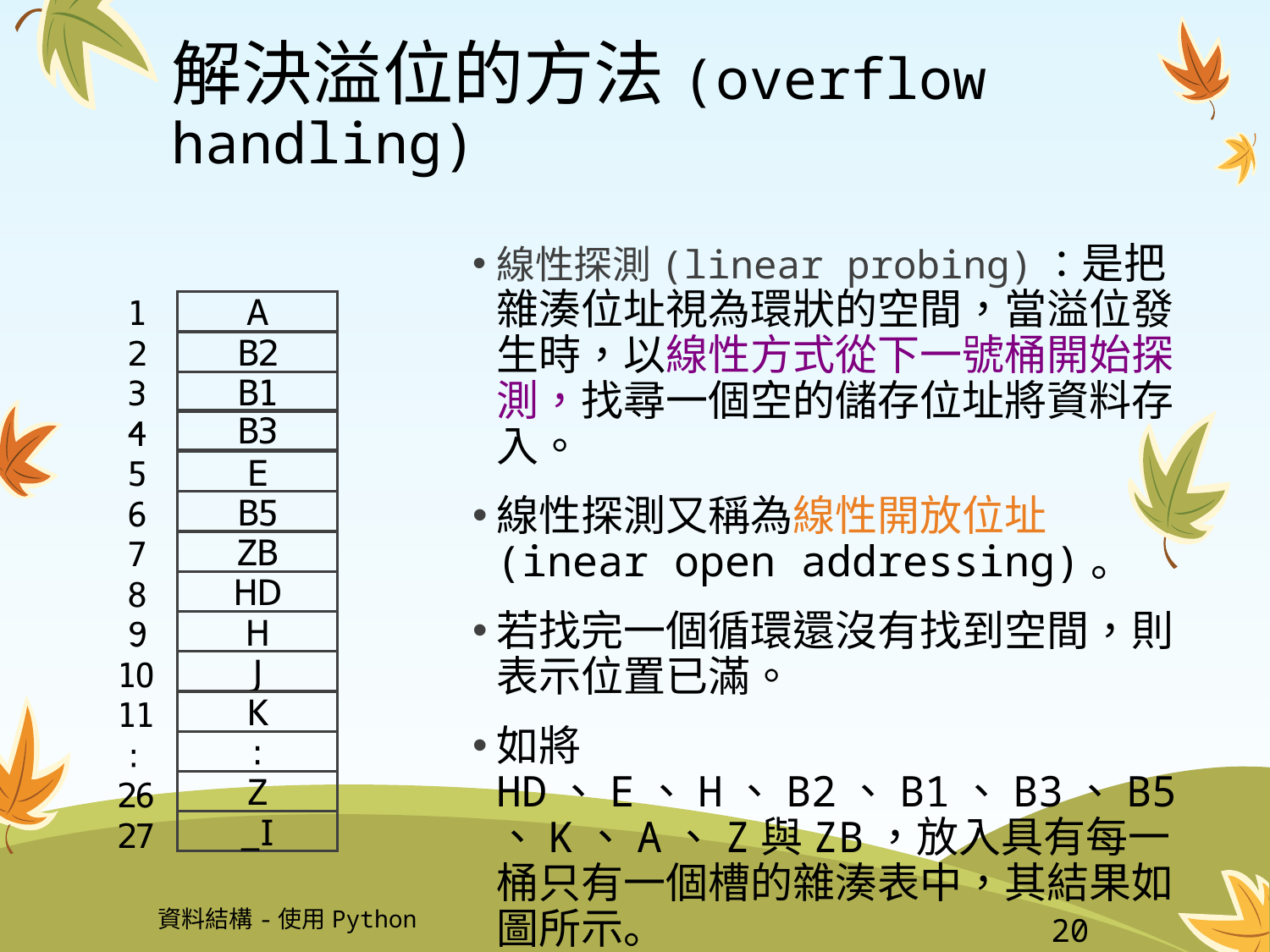

# 解決溢位的方法(overflow handling)
線性探測(linear probing)：是把雜湊位址視為環狀的空間，當溢位發生時，以線性方式從下一號桶開始探測，找尋一個空的儲存位址將資料存入。
線性探測又稱為線性開放位址(inear open addressing)。
若找完一個循環還沒有找到空間，則表示位置已滿。
如將HD、E、H、B2、B1、B3、B5、K、A、Z與ZB，放入具有每一桶只有一個槽的雜湊表中，其結果如圖所示。
 1
 2
 3
 4
 5
 6
 7
 8
 9
10
11
 :
26
27
A
B2
B1
B3
E
B5
ZB
HD
H
J
K
:
Z
_I
資料結構-使用Python
20